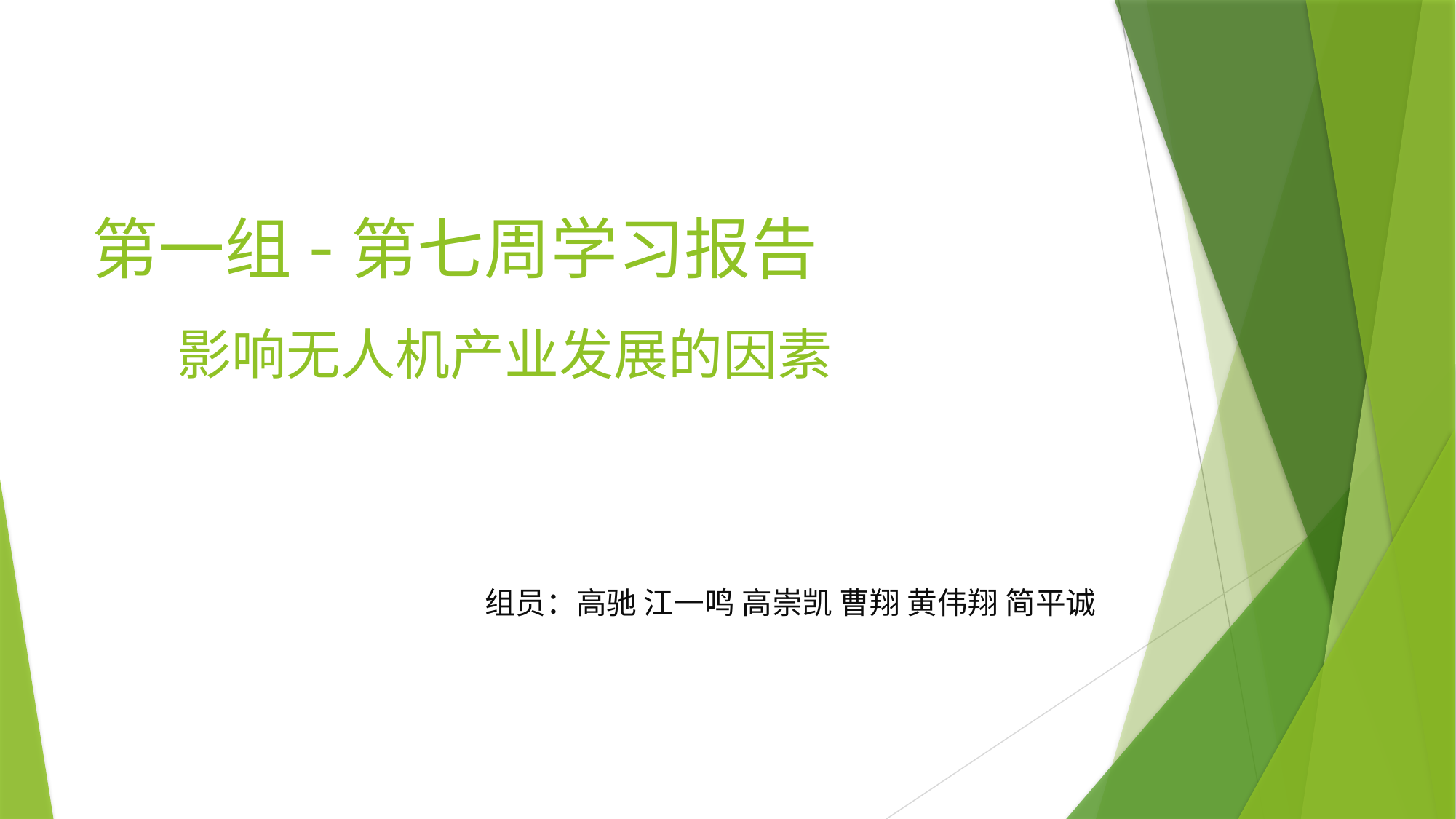

# 第一组-第七周学习报告 影响无人机产业发展的因素
组员：高驰 江一鸣 高崇凯 曹翔 黄伟翔 简平诚